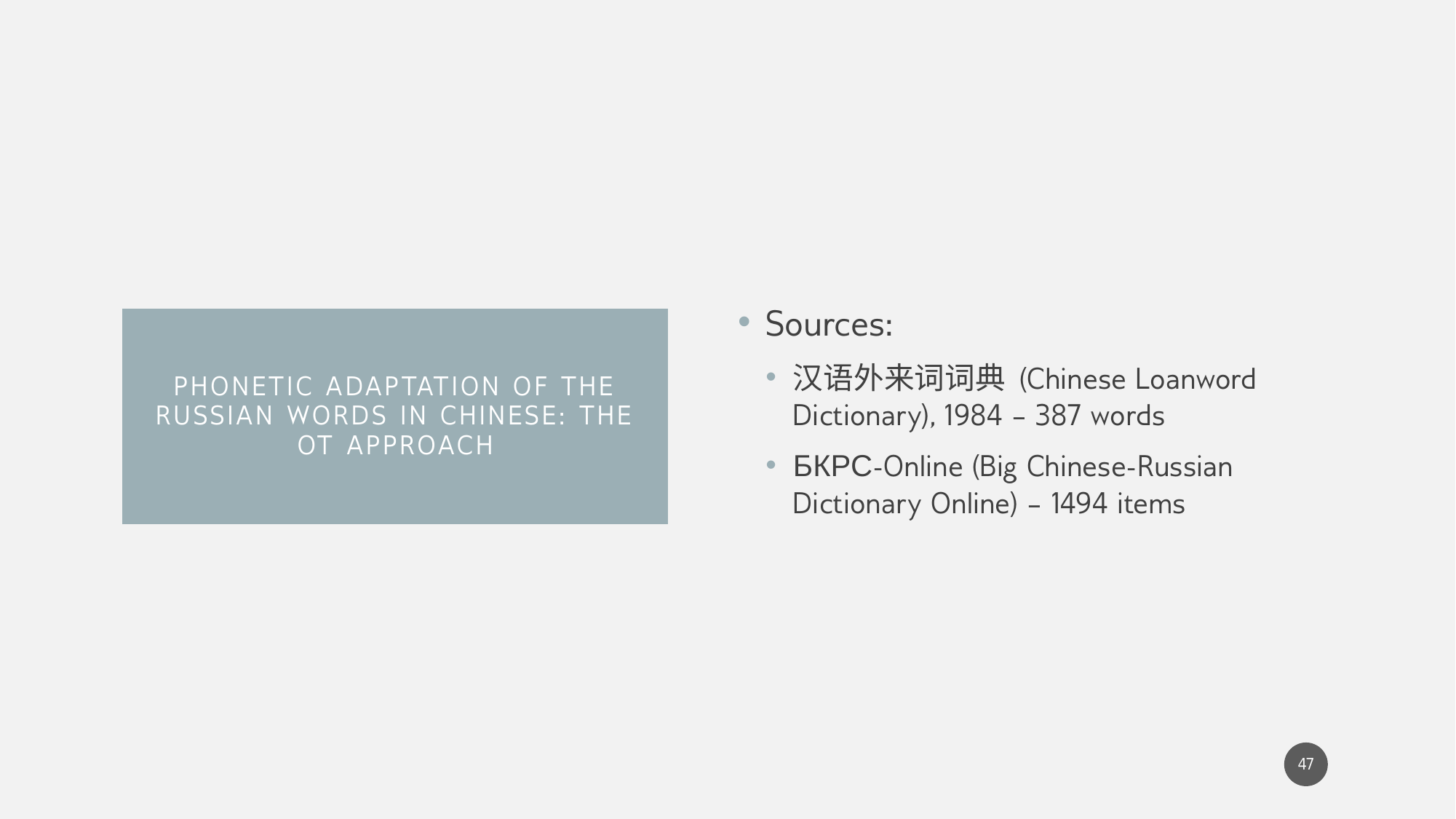

Sources:
汉语外来词词典 (Chinese Loanword Dictionary), 1984 – 387 words
БКРС-Online (Big Chinese-Russian Dictionary Online) – 1494 items
# Phonetic Adaptation of the Russian Words in Chinese: the OT Approach
47